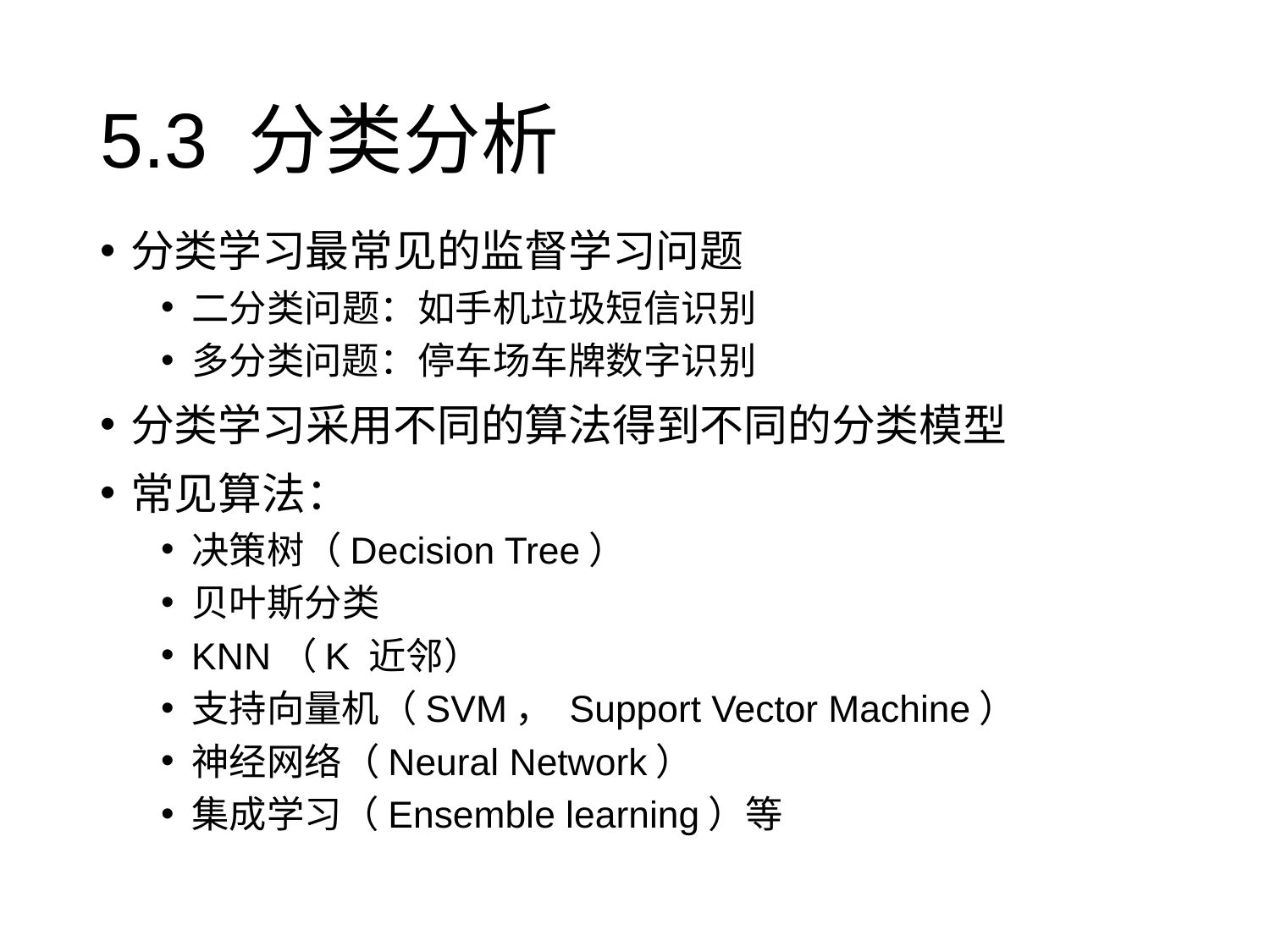

# 5.3 分类分析
分类学习最常见的监督学习问题
二分类问题：如手机垃圾短信识别
多分类问题：停车场车牌数字识别
分类学习采用不同的算法得到不同的分类模型
常见算法：
决策树（Decision Tree）
贝叶斯分类
KNN（K 近邻）
支持向量机（SVM， Support Vector Machine）
神经网络（Neural Network）
集成学习（Ensemble learning）等